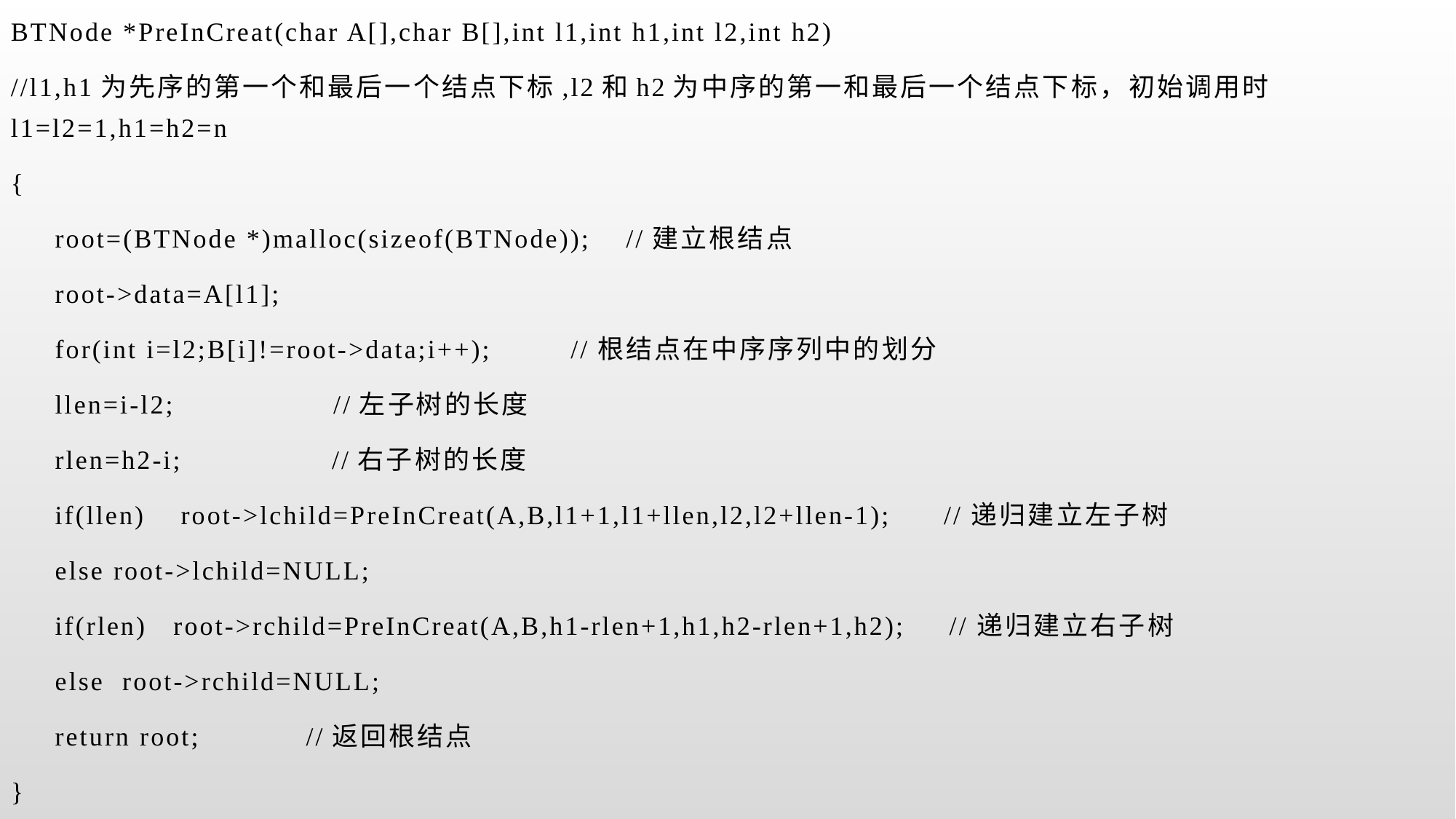

BTNode *PreInCreat(char A[],char B[],int l1,int h1,int l2,int h2)
//l1,h1为先序的第一个和最后一个结点下标,l2和h2为中序的第一和最后一个结点下标，初始调用时l1=l2=1,h1=h2=n
{
     root=(BTNode *)malloc(sizeof(BTNode));    //建立根结点
     root->data=A[l1];
     for(int i=l2;B[i]!=root->data;i++);         //根结点在中序序列中的划分
     llen=i-l2;                  //左子树的长度
     rlen=h2-i;                 //右子树的长度
     if(llen)    root->lchild=PreInCreat(A,B,l1+1,l1+llen,l2,l2+llen-1);      //递归建立左子树
     else root->lchild=NULL;
     if(rlen)   root->rchild=PreInCreat(A,B,h1-rlen+1,h1,h2-rlen+1,h2);     //递归建立右子树
     else  root->rchild=NULL;
     return root;            //返回根结点
}